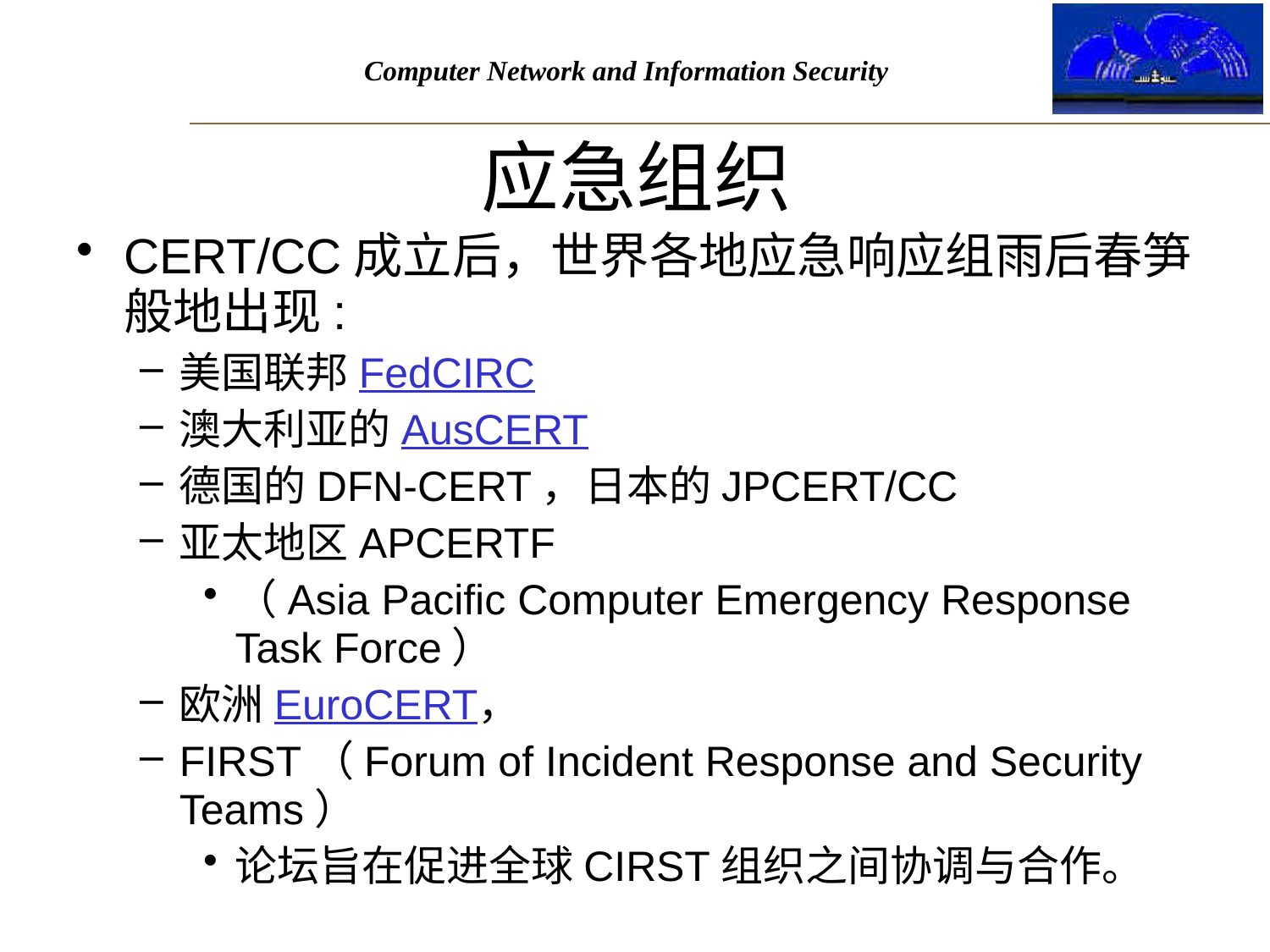

# 应急组织
CERT/CC成立后，世界各地应急响应组雨后春笋般地出现:
美国联邦FedCIRC
澳大利亚的AusCERT
德国的DFN-CERT，日本的JPCERT/CC
亚太地区APCERTF
（Asia Pacific Computer Emergency Response Task Force）
欧洲EuroCERT，
FIRST（Forum of Incident Response and Security Teams）
论坛旨在促进全球CIRST组织之间协调与合作。